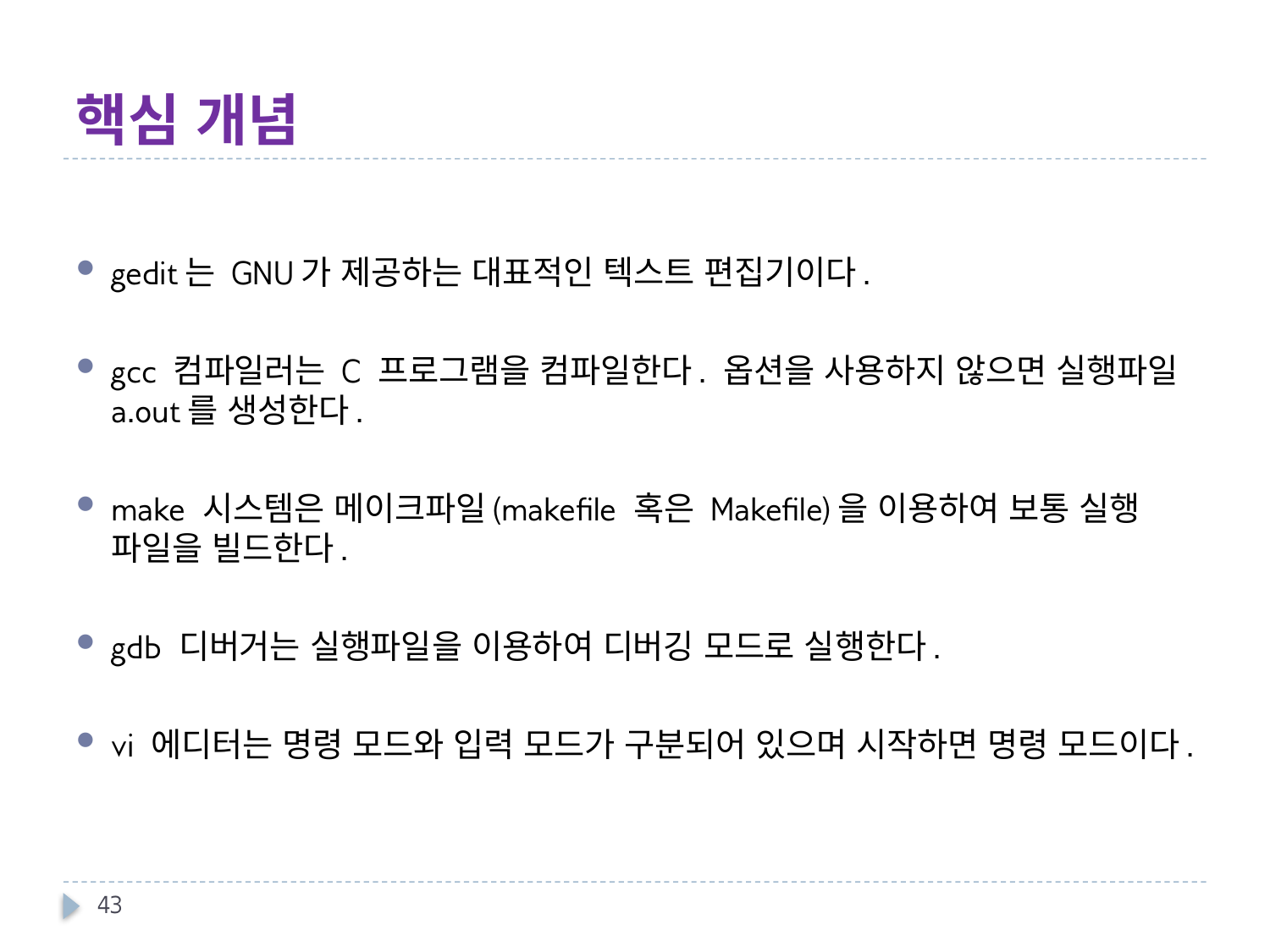

# 핵심 개념

gedit는 GNU가 제공하는 대표적인 텍스트 편집기이다.

gcc 컴파일러는 C 프로그램을 컴파일한다. 옵션을 사용하지 않으면 실행파일 a.out를 생성한다.

make 시스템은 메이크파일(makefile 혹은 Makefile)을 이용하여 보통 실행 파일을 빌드한다.

gdb 디버거는 실행파일을 이용하여 디버깅 모드로 실행한다.

vi 에디터는 명령 모드와 입력 모드가 구분되어 있으며 시작하면 명령 모드이다.

43